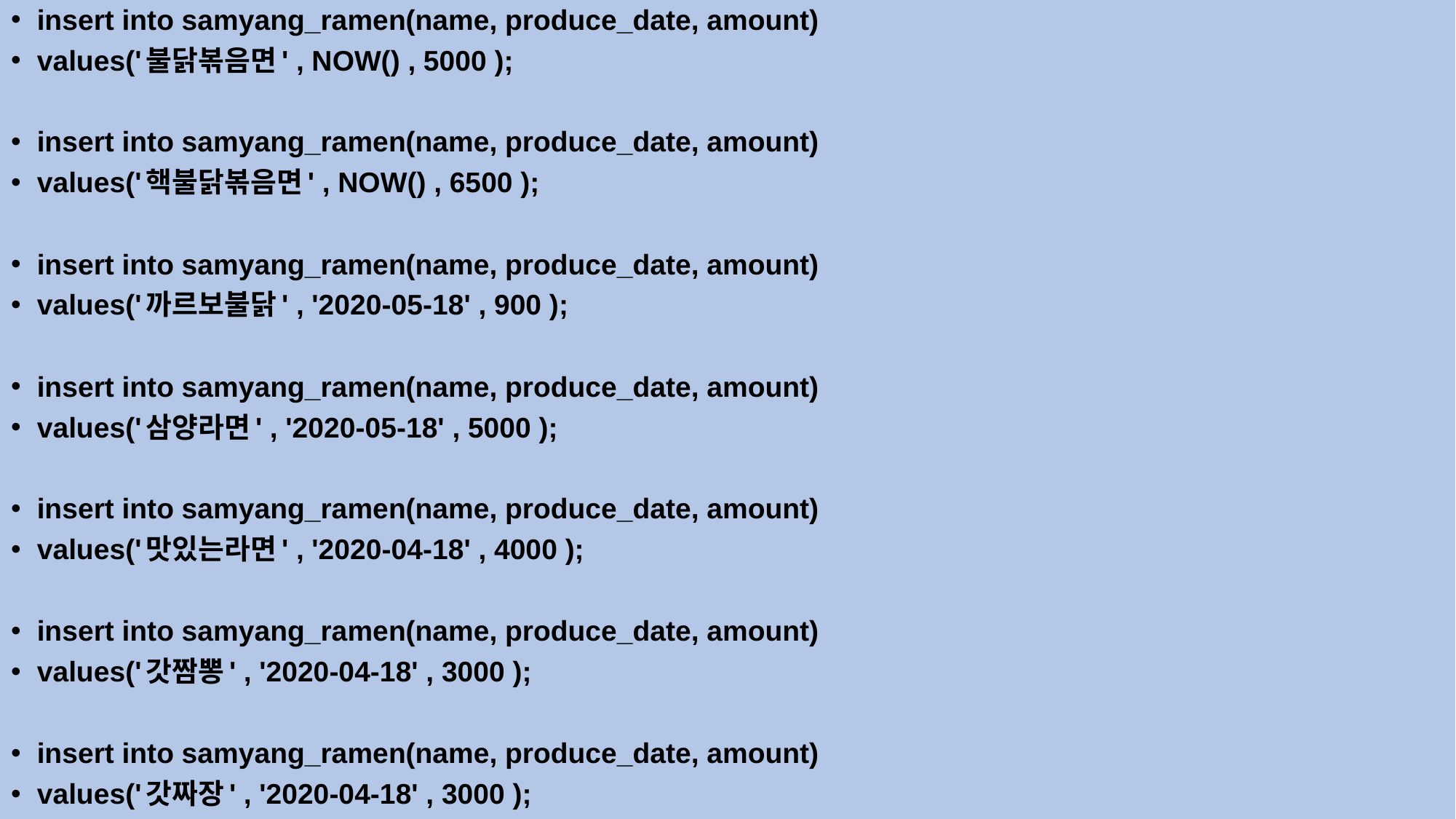

insert into samyang_ramen(name, produce_date, amount)
values('불닭볶음면' , NOW() , 5000 );

insert into samyang_ramen(name, produce_date, amount)
values('핵불닭볶음면' , NOW() , 6500 );

insert into samyang_ramen(name, produce_date, amount)
values('까르보불닭' , '2020-05-18' , 900 );

insert into samyang_ramen(name, produce_date, amount)
values('삼양라면' , '2020-05-18' , 5000 );

insert into samyang_ramen(name, produce_date, amount)
values('맛있는라면' , '2020-04-18' , 4000 );

insert into samyang_ramen(name, produce_date, amount)
values('갓짬뽕' , '2020-04-18' , 3000 );

insert into samyang_ramen(name, produce_date, amount)
values('갓짜장' , '2020-04-18' , 3000 );